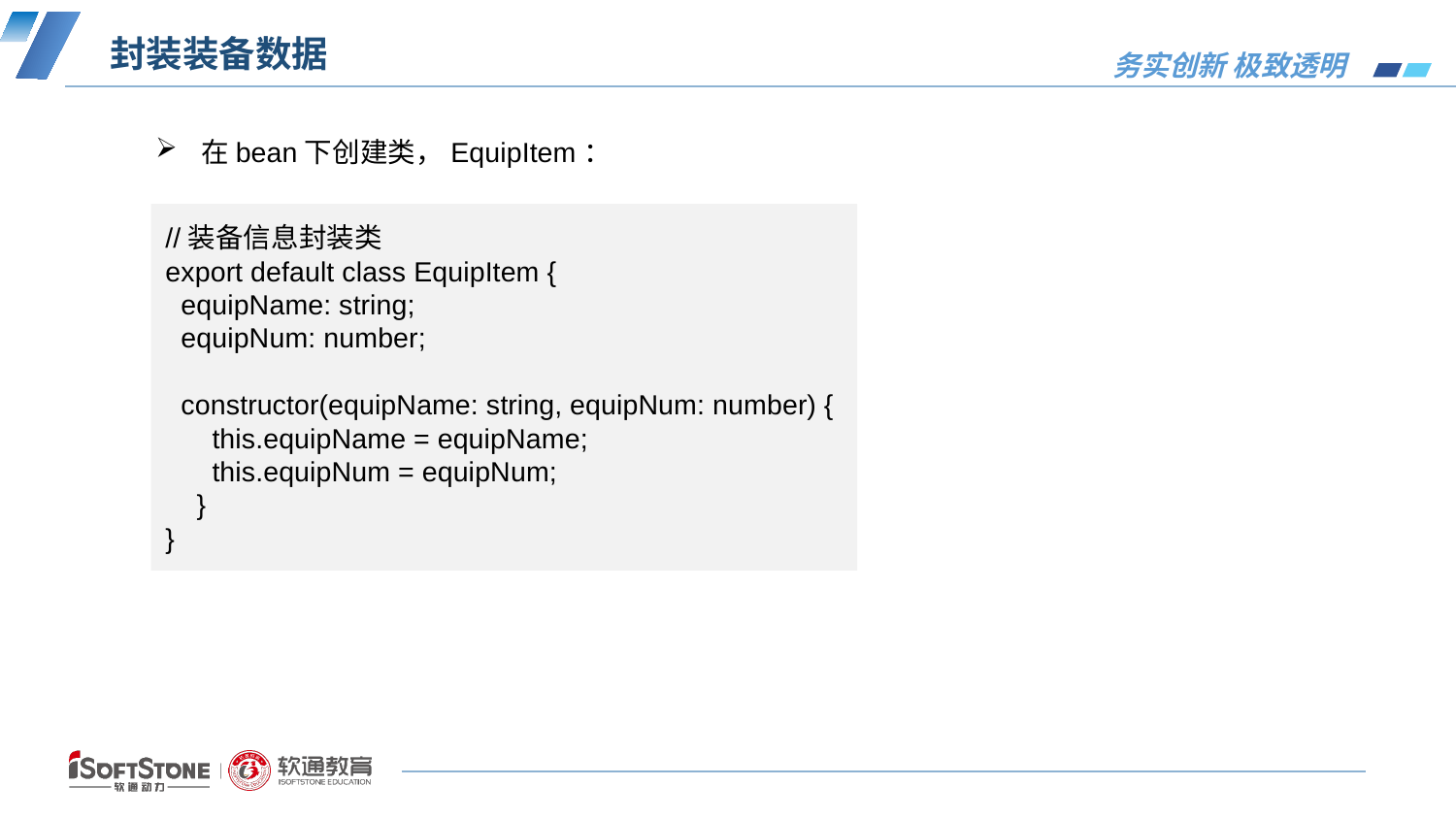

# 封装装备数据
在bean下创建类，EquipItem：
//装备信息封装类
export default class EquipItem {
  equipName: string;
  equipNum: number;

  constructor(equipName: string, equipNum: number) {
      this.equipName = equipName;
      this.equipNum = equipNum;
    }
}